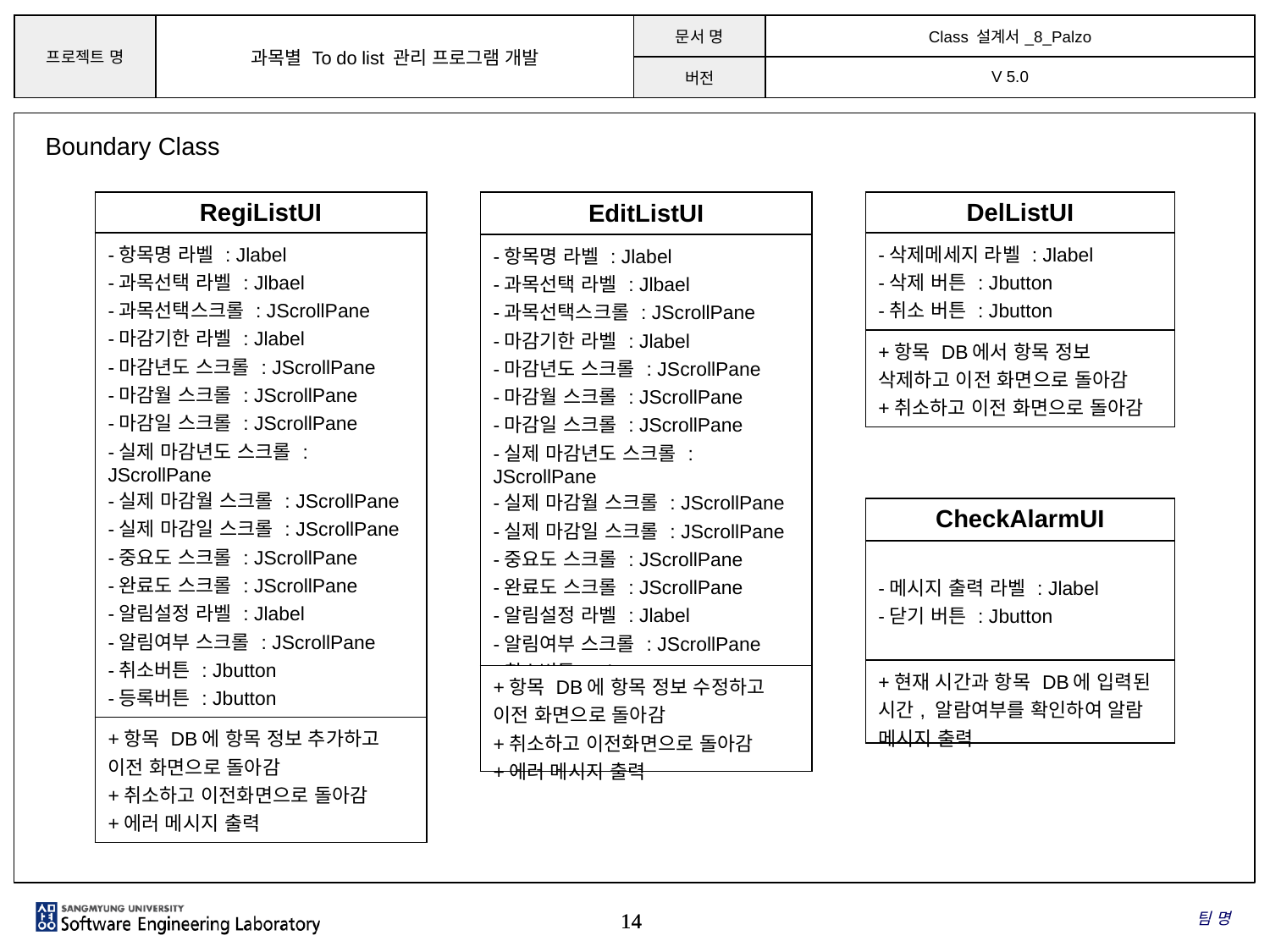

Boundary Class
| RegiListUI |
| --- |
| -항목명 라벨 : Jlabel -과목선택 라벨 : Jlbael -과목선택스크롤 : JScrollPane -마감기한 라벨 : Jlabel -마감년도 스크롤 : JScrollPane -마감월 스크롤 : JScrollPane -마감일 스크롤 : JScrollPane -실제 마감년도 스크롤 : JScrollPane -실제 마감월 스크롤 : JScrollPane -실제 마감일 스크롤 : JScrollPane -중요도 스크롤 : JScrollPane -완료도 스크롤 : JScrollPane -알림설정 라벨 : Jlabel -알림여부 스크롤 : JScrollPane -취소버튼 : Jbutton -등록버튼 : Jbutton |
| +항목 DB에 항목 정보 추가하고 이전 화면으로 돌아감 +취소하고 이전화면으로 돌아감 +에러 메시지 출력 |
| EditListUI |
| --- |
| -항목명 라벨 : Jlabel -과목선택 라벨 : Jlbael -과목선택스크롤 : JScrollPane -마감기한 라벨 : Jlabel -마감년도 스크롤 : JScrollPane -마감월 스크롤 : JScrollPane -마감일 스크롤 : JScrollPane -실제 마감년도 스크롤 : JScrollPane -실제 마감월 스크롤 : JScrollPane -실제 마감일 스크롤 : JScrollPane -중요도 스크롤 : JScrollPane -완료도 스크롤 : JScrollPane -알림설정 라벨 : Jlabel -알림여부 스크롤 : JScrollPane -취소버튼 : Jbutton -변경버튼 : Jbutton -삭제버튼 : JButton |
| +항목 DB에 항목 정보 수정하고 이전 화면으로 돌아감 +취소하고 이전화면으로 돌아감 +에러 메시지 출력 |
| DelListUI |
| --- |
| -삭제메세지 라벨 : Jlabel -삭제 버튼 : Jbutton -취소 버튼 : Jbutton |
| +항목 DB에서 항목 정보 삭제하고 이전 화면으로 돌아감 +취소하고 이전 화면으로 돌아감 |
| CheckAlarmUI |
| --- |
| -메시지 출력 라벨 : Jlabel -닫기 버튼 : Jbutton |
| +현재 시간과 항목 DB에 입력된 시간, 알람여부를 확인하여 알람 메시지 출력 |
팀 명